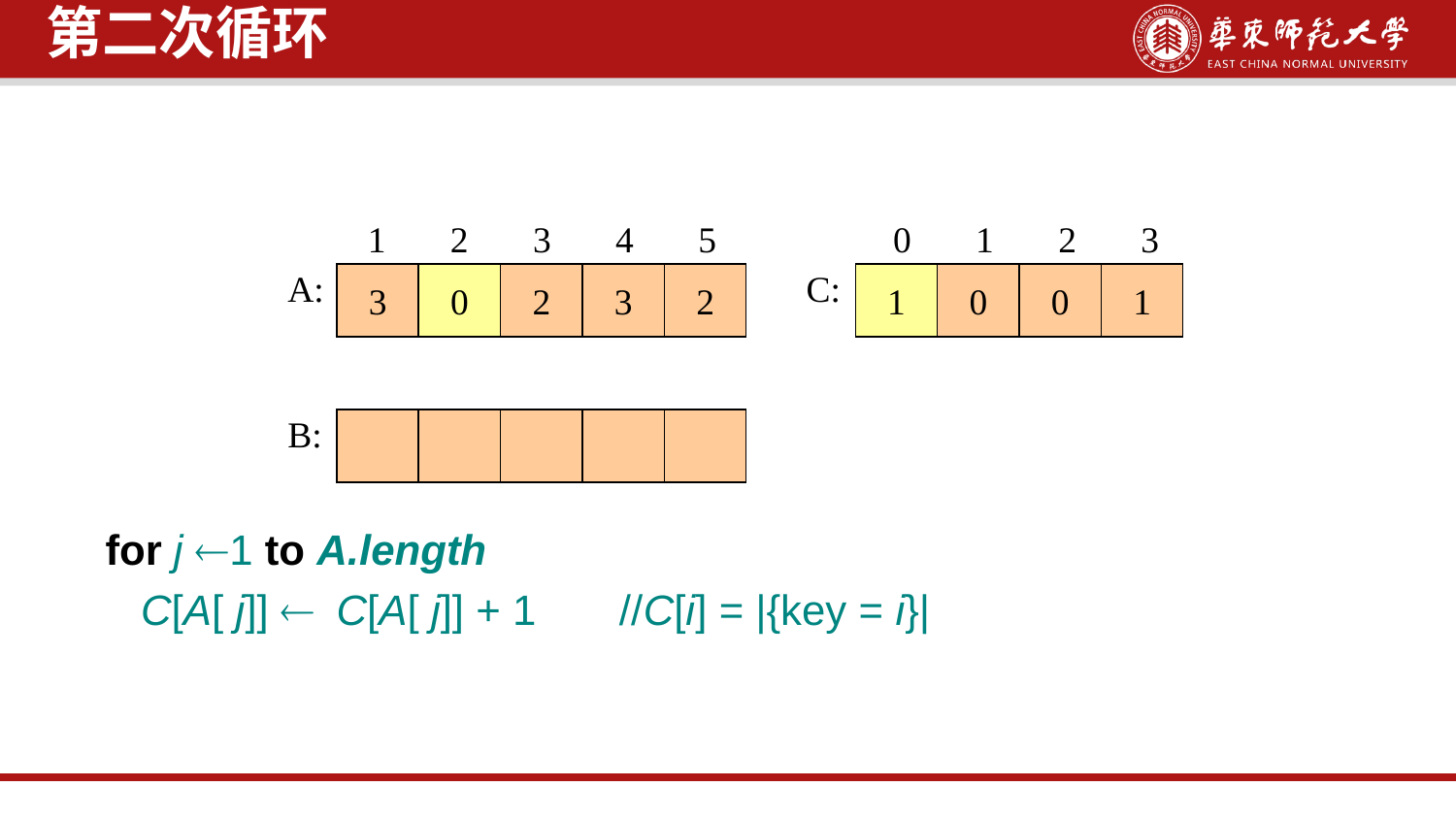

第二次循环

for j ←1 to A.length
   C[A[ j]] ← C[A[ j]] + 1       //C[i] = |{key = i}|

  1       2       3       4       5
A:
3
0
2
3
2
  0       1       2       3
C:
1
0
0
1
B: